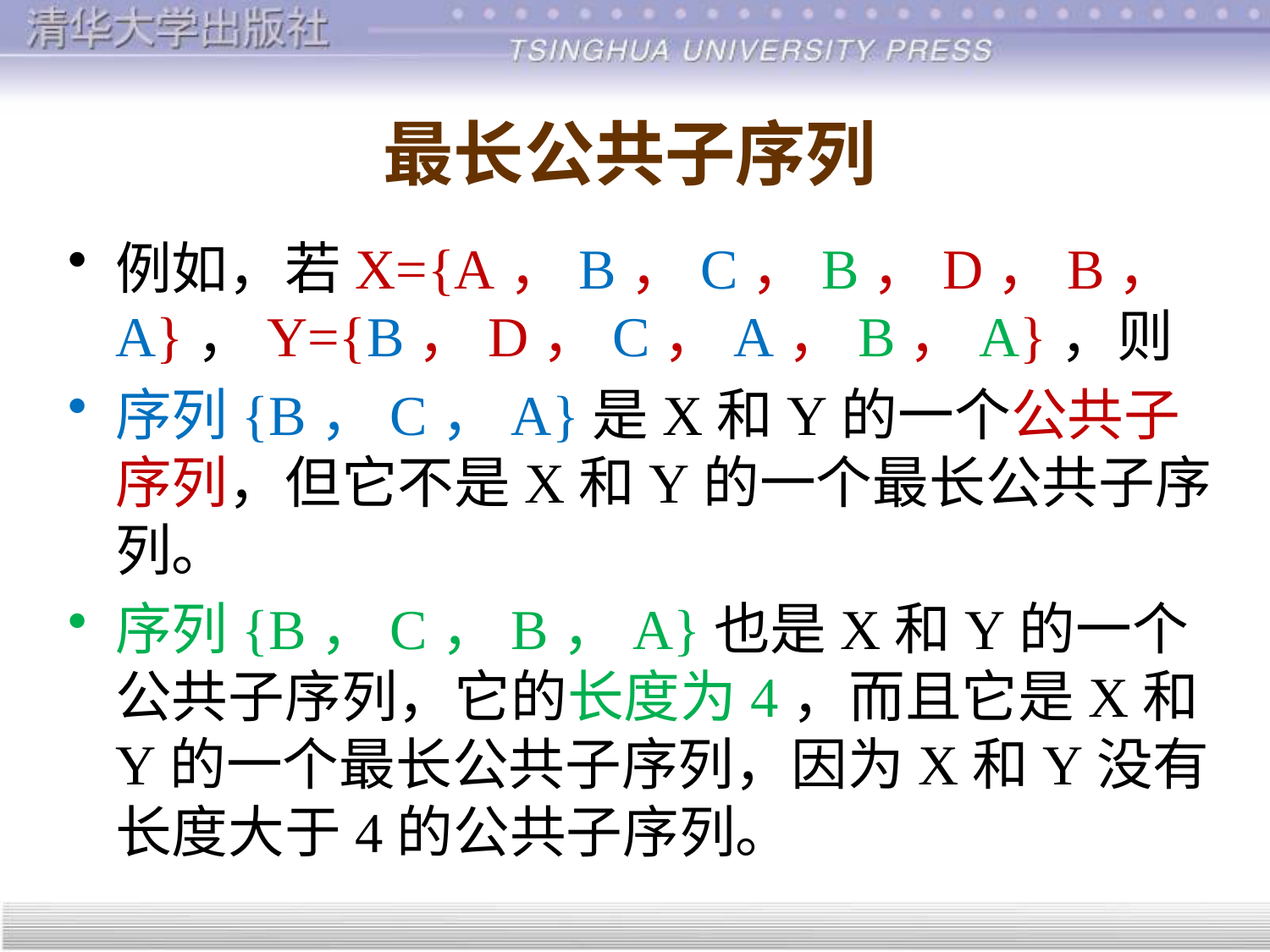

最长公共子序列
例如，若X={A，B，C，B，D，B，A}，Y={B，D，C，A，B，A}，则
序列{B，C，A}是X和Y的一个公共子序列，但它不是X和Y的一个最长公共子序列。
序列{B，C，B，A}也是X和Y的一个公共子序列，它的长度为4，而且它是X和Y的一个最长公共子序列，因为X和Y没有长度大于4的公共子序列。

43